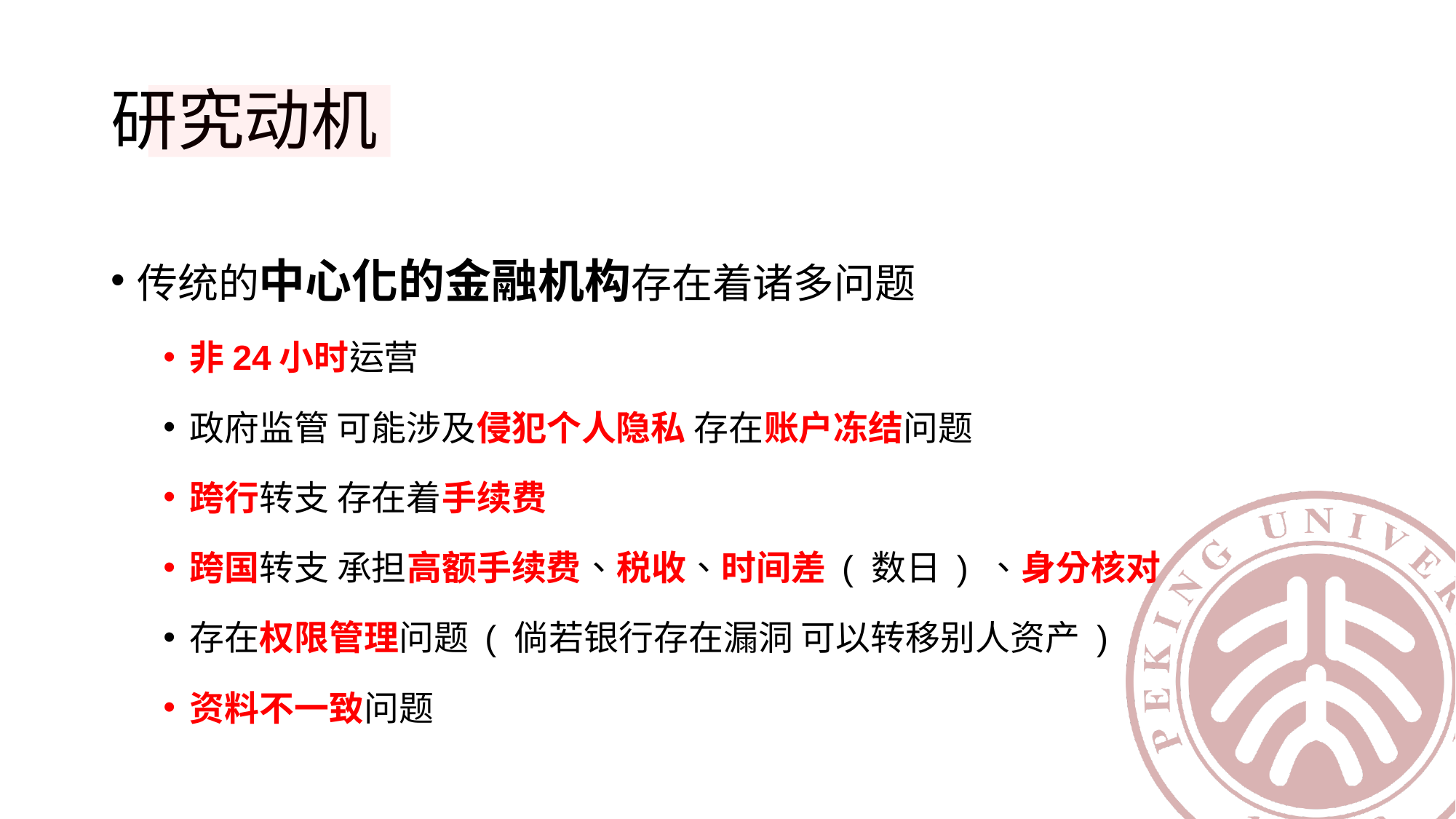

# 研究动机

传统的中心化的金融机构存在着诸多问题
非24小时运营
政府监管 可能涉及侵犯个人隐私 存在账户冻结问题
跨行转支 存在着手续费
跨国转支 承担高额手续费、税收、时间差 ( 数日 ) 、身分核对
存在权限管理问题 ( 倘若银行存在漏洞 可以转移别人资产 )
资料不一致问题